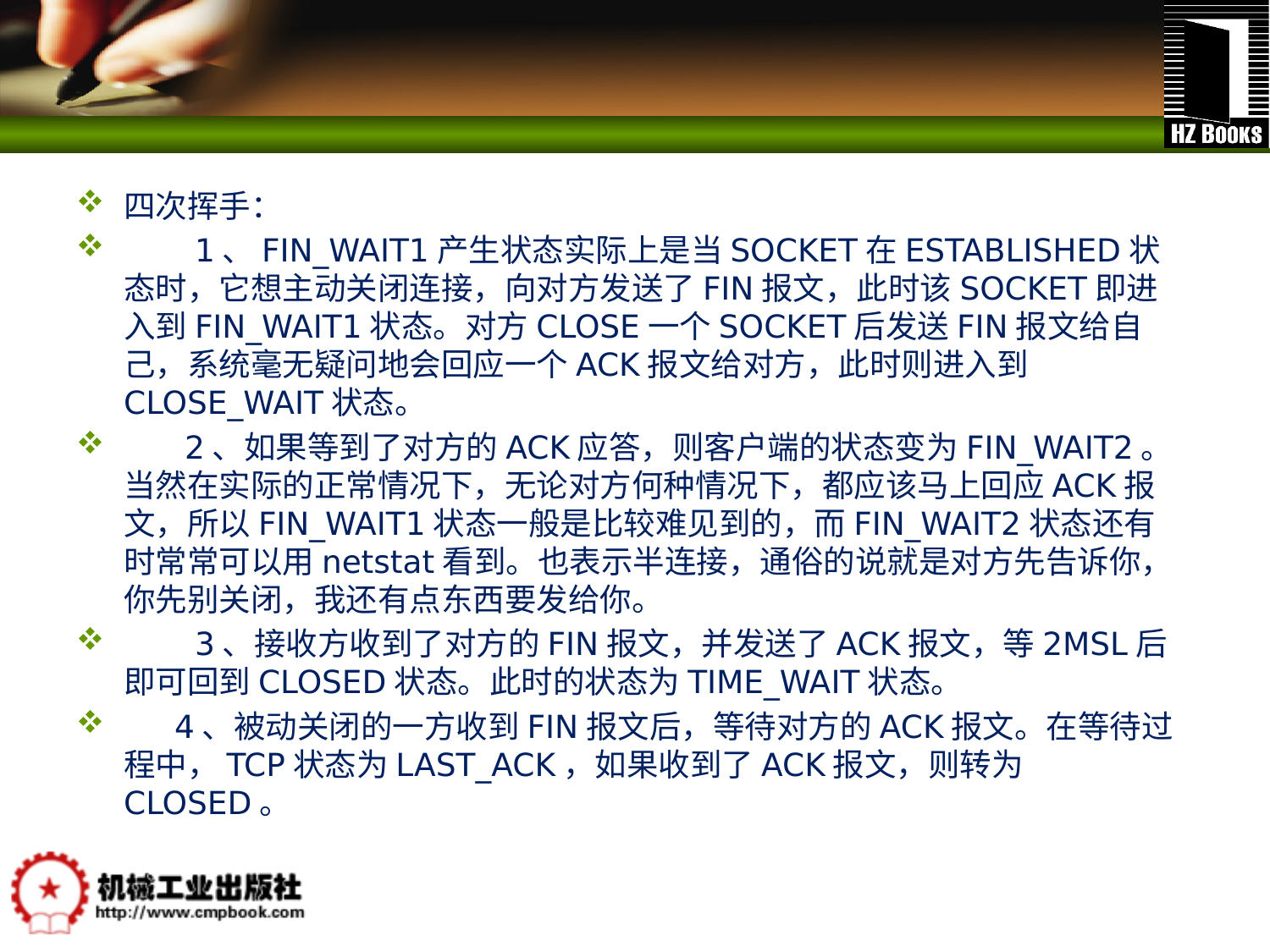

#
四次挥手：
　　1、FIN_WAIT1产生状态实际上是当SOCKET在ESTABLISHED状态时，它想主动关闭连接，向对方发送了FIN报文，此时该SOCKET即进入到FIN_WAIT1状态。对方CLOSE一个SOCKET后发送FIN报文给自己，系统毫无疑问地会回应一个ACK报文给对方，此时则进入到CLOSE_WAIT状态。
      2、如果等到了对方的ACK应答，则客户端的状态变为FIN_WAIT2。当然在实际的正常情况下，无论对方何种情况下，都应该马上回应ACK报文，所以FIN_WAIT1状态一般是比较难见到的，而FIN_WAIT2状态还有时常常可以用netstat看到。也表示半连接，通俗的说就是对方先告诉你，你先别关闭，我还有点东西要发给你。
　　3、接收方收到了对方的FIN报文，并发送了ACK报文，等2MSL后即可回到CLOSED状态。此时的状态为TIME_WAIT状态。
     4、被动关闭的一方收到FIN报文后，等待对方的ACK报文。在等待过程中，TCP状态为LAST_ACK，如果收到了ACK报文，则转为CLOSED。